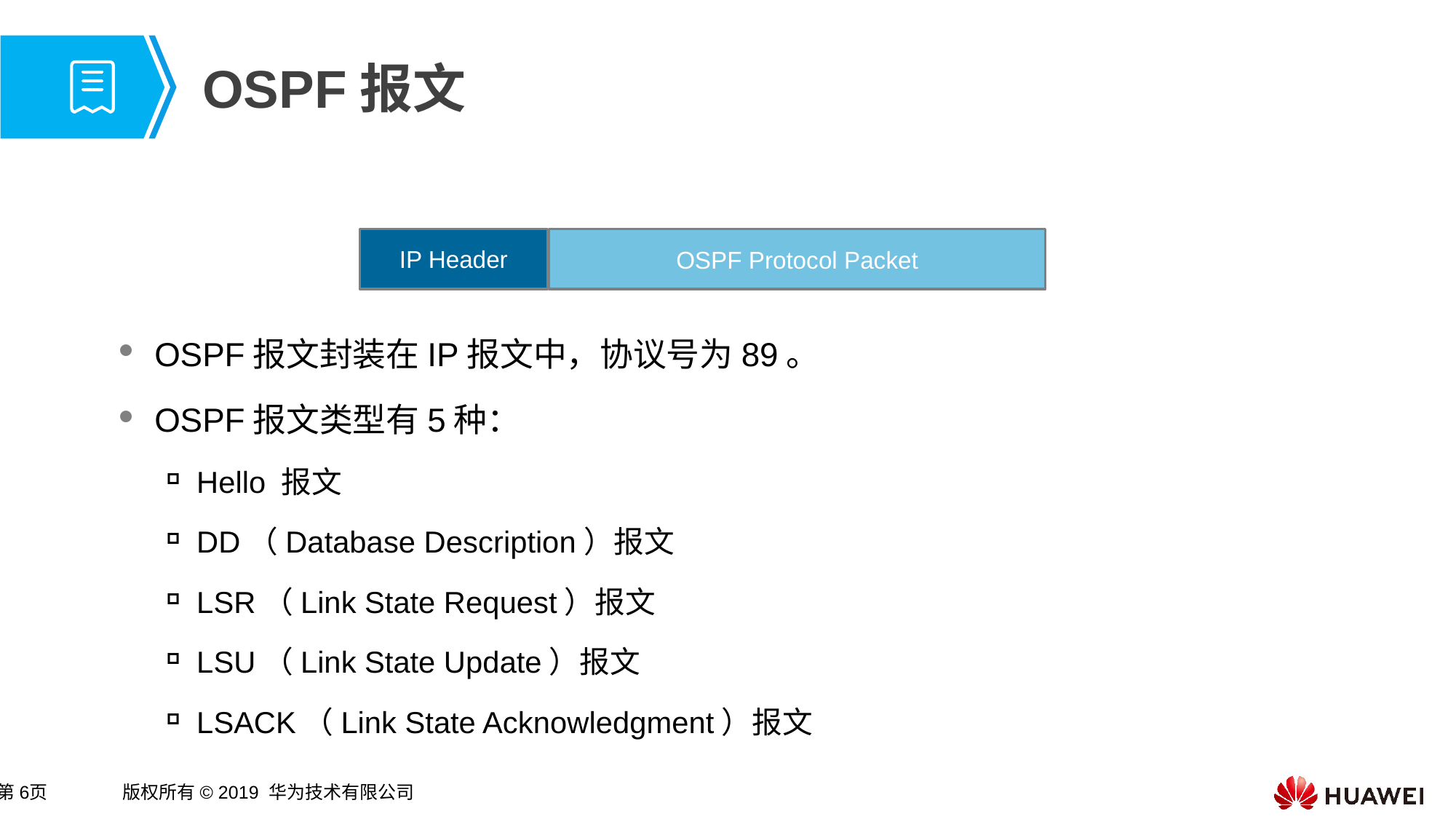

# OSPF报文

OSPF报文封装在IP报文中，协议号为89。
OSPF报文类型有5种：
Hello 报文
DD（Database Description）报文
LSR（Link State Request）报文
LSU（Link State Update）报文
LSACK（Link State Acknowledgment）报文

IP Header
OSPF Protocol Packet